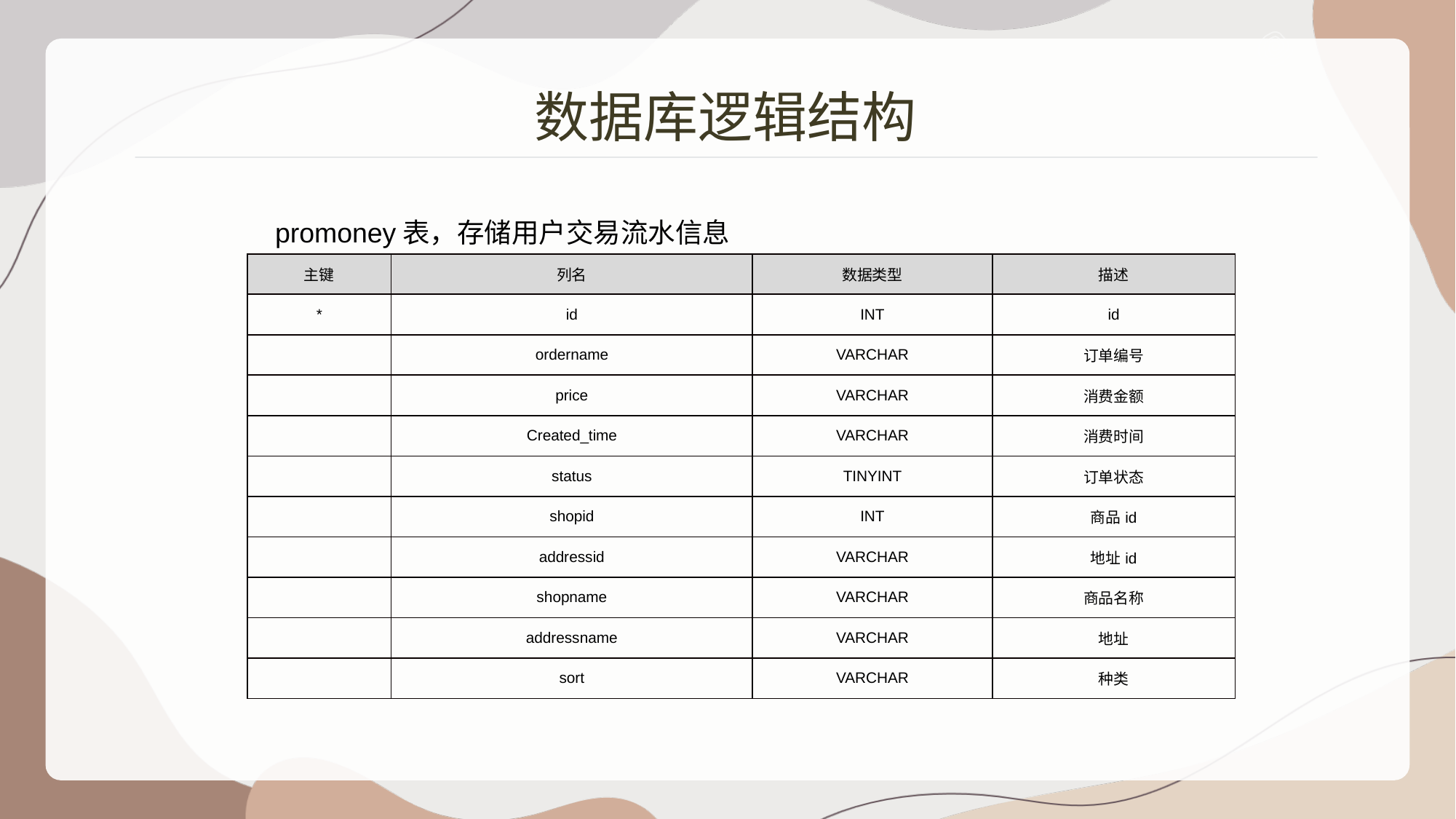

数据库逻辑结构
promoney表，存储用户交易流水信息
| 主键 | 列名 | 数据类型 | 描述 |
| --- | --- | --- | --- |
| \* | id | INT | id |
|  | ordername | VARCHAR | 订单编号 |
|  | price | VARCHAR | 消费金额 |
|  | Created\_time | VARCHAR | 消费时间 |
|  | status | TINYINT | 订单状态 |
|  | shopid | INT | 商品id |
|  | addressid | VARCHAR | 地址id |
|  | shopname | VARCHAR | 商品名称 |
|  | addressname | VARCHAR | 地址 |
|  | sort | VARCHAR | 种类 |